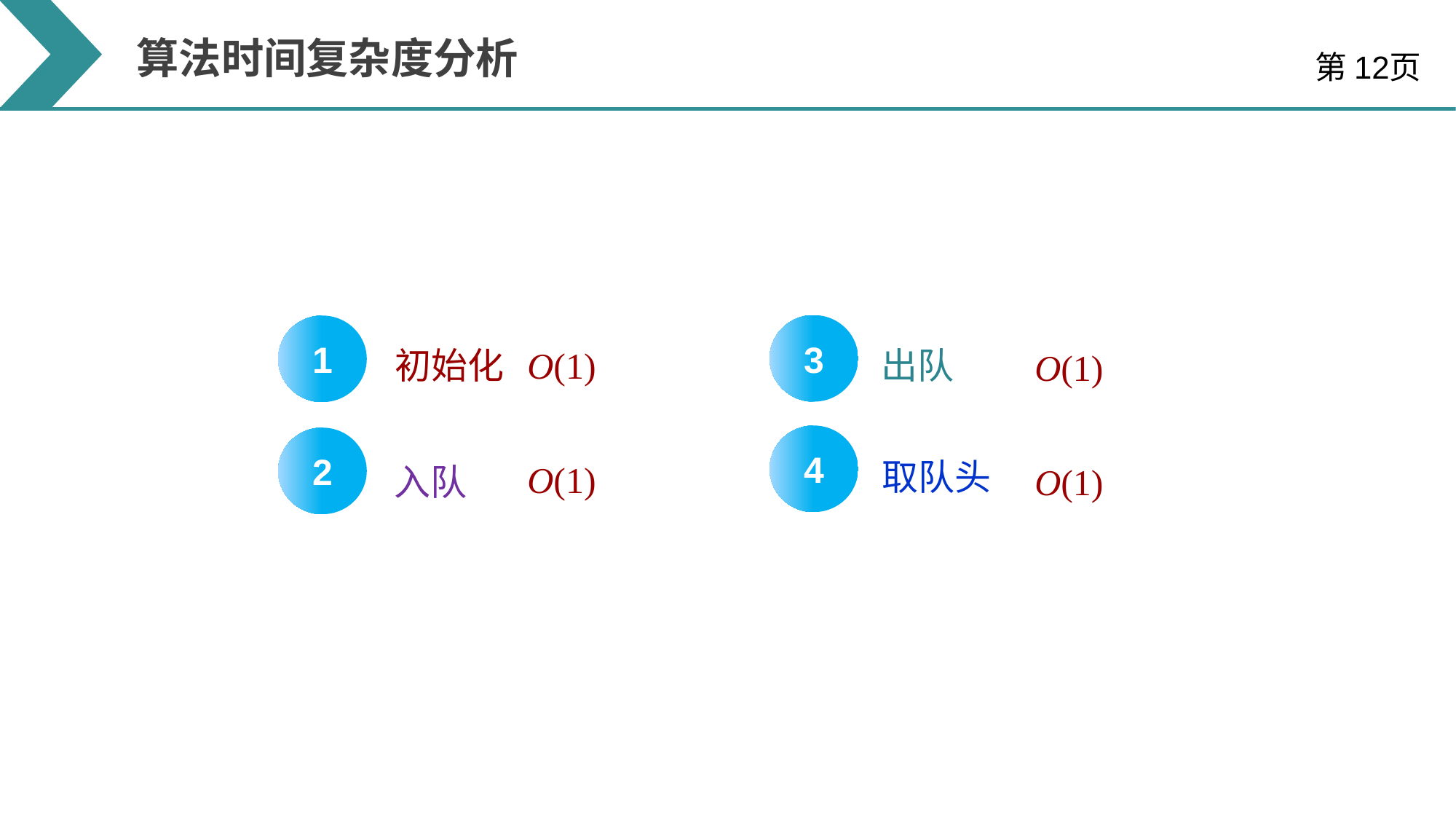

算法时间复杂度分析
第12页
3
出队
1
初始化
O(1)
O(1)
4
取队头
2
O(1)
O(1)
入队